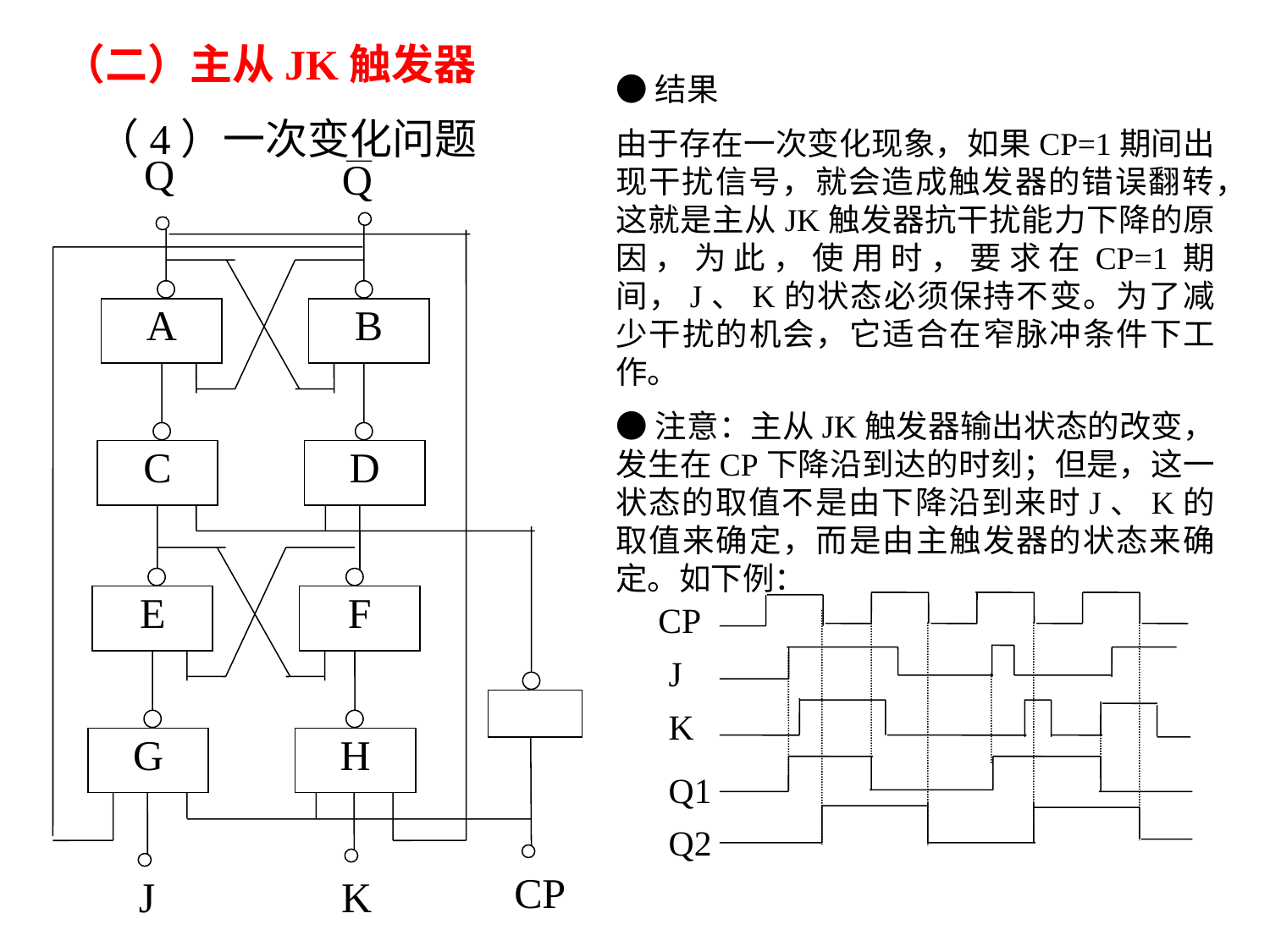

（二）主从JK触发器
●结果
由于存在一次变化现象，如果CP=1期间出现干扰信号，就会造成触发器的错误翻转，这就是主从JK触发器抗干扰能力下降的原因，为此，使用时，要求在CP=1期间，J、K的状态必须保持不变。为了减少干扰的机会，它适合在窄脉冲条件下工作。
●注意：主从JK触发器输出状态的改变，发生在CP下降沿到达的时刻；但是，这一状态的取值不是由下降沿到来时J、K的取值来确定，而是由主触发器的状态来确定。如下例：
（4）一次变化问题
Q
Q

A
B

C
D

E
F

G
H

CP
J
K
CP

J
K
Q1
Q2